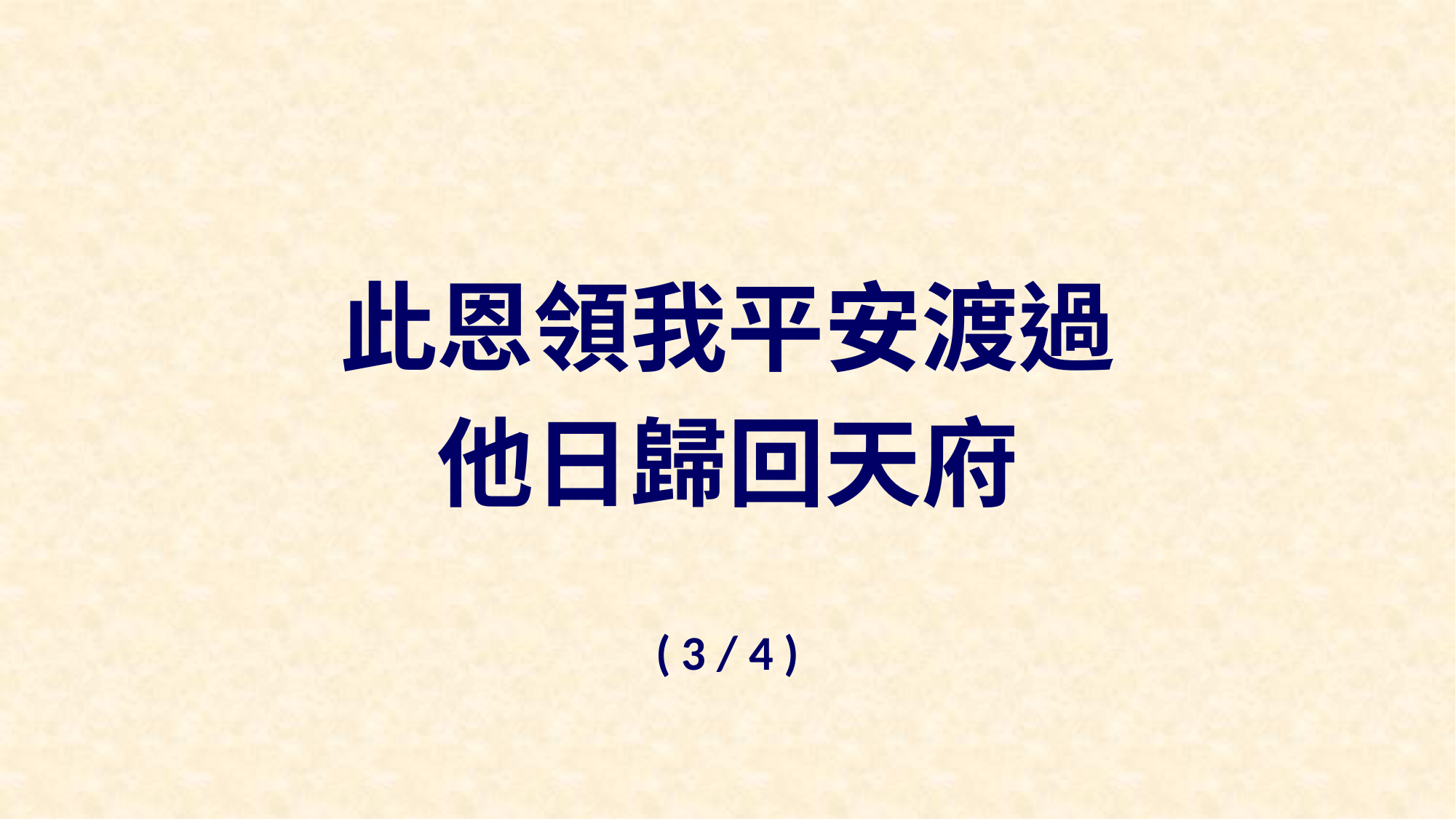

此恩領我平安渡過
他日歸回天府
( 3 / 4 )